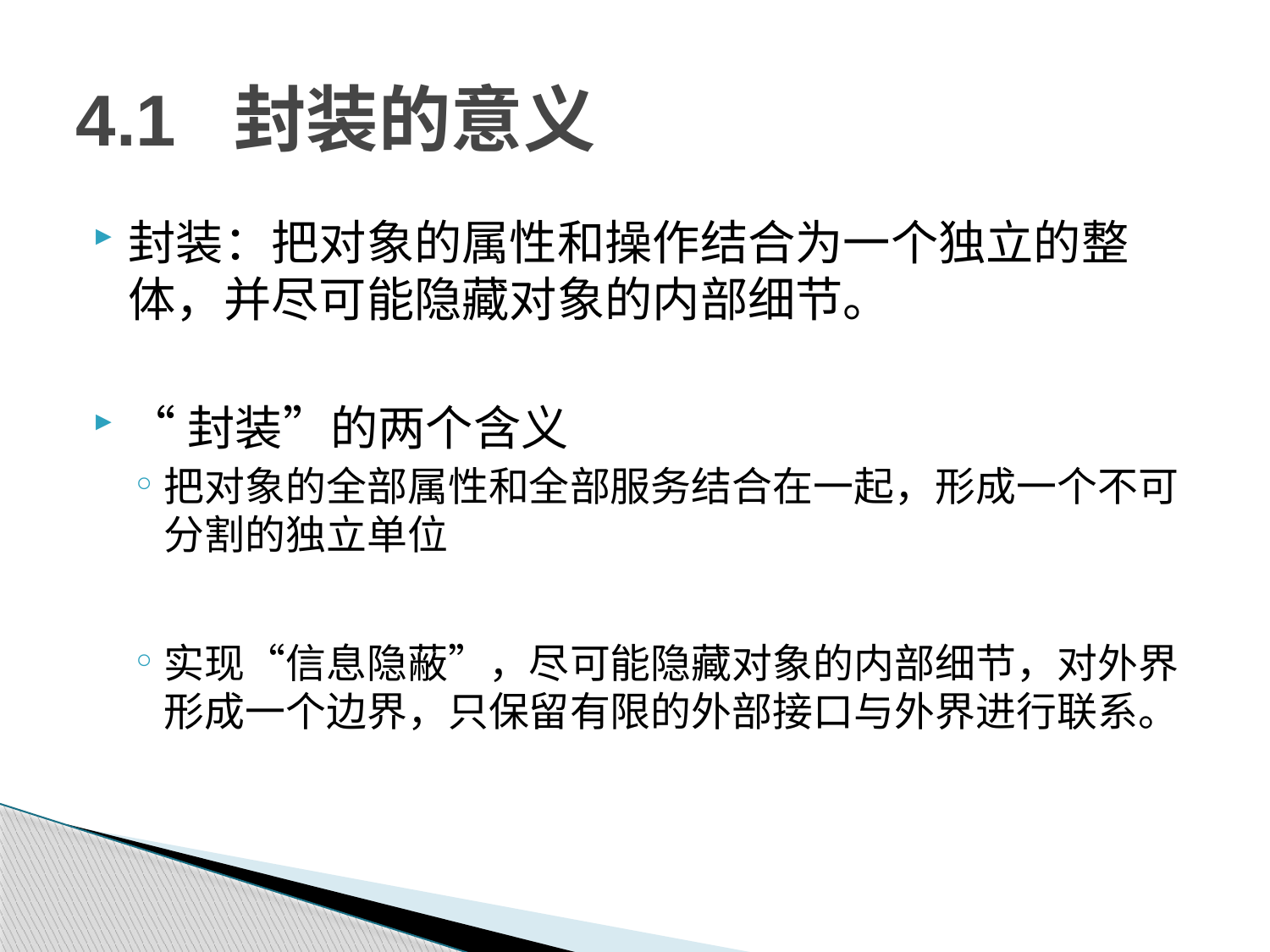

# 4.1  封装的意义
封装：把对象的属性和操作结合为一个独立的整体，并尽可能隐藏对象的内部细节。

“封装”的两个含义
把对象的全部属性和全部服务结合在一起，形成一个不可分割的独立单位

实现“信息隐蔽”，尽可能隐藏对象的内部细节，对外界形成一个边界，只保留有限的外部接口与外界进行联系。